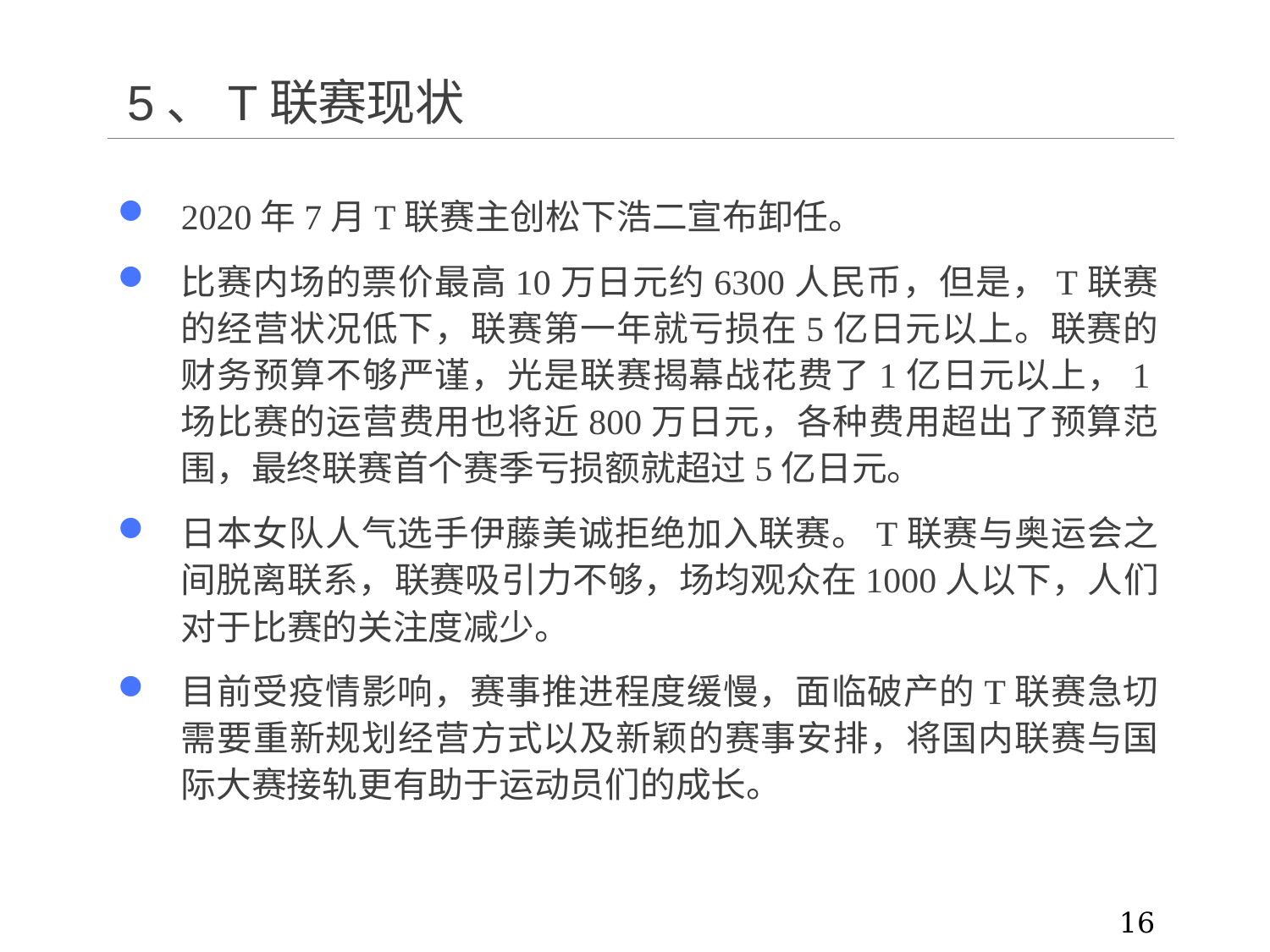

# 5、T联赛现状
2020年7月T联赛主创松下浩二宣布卸任。
比赛内场的票价最高10万日元约6300人民币，但是，T联赛的经营状况低下，联赛第一年就亏损在5亿日元以上。联赛的财务预算不够严谨，光是联赛揭幕战花费了1亿日元以上，1场比赛的运营费用也将近800万日元，各种费用超出了预算范围，最终联赛首个赛季亏损额就超过5亿日元。
日本女队人气选手伊藤美诚拒绝加入联赛。T联赛与奥运会之间脱离联系，联赛吸引力不够，场均观众在1000人以下，人们对于比赛的关注度减少。
目前受疫情影响，赛事推进程度缓慢，面临破产的T联赛急切需要重新规划经营方式以及新颖的赛事安排，将国内联赛与国际大赛接轨更有助于运动员们的成长。

16